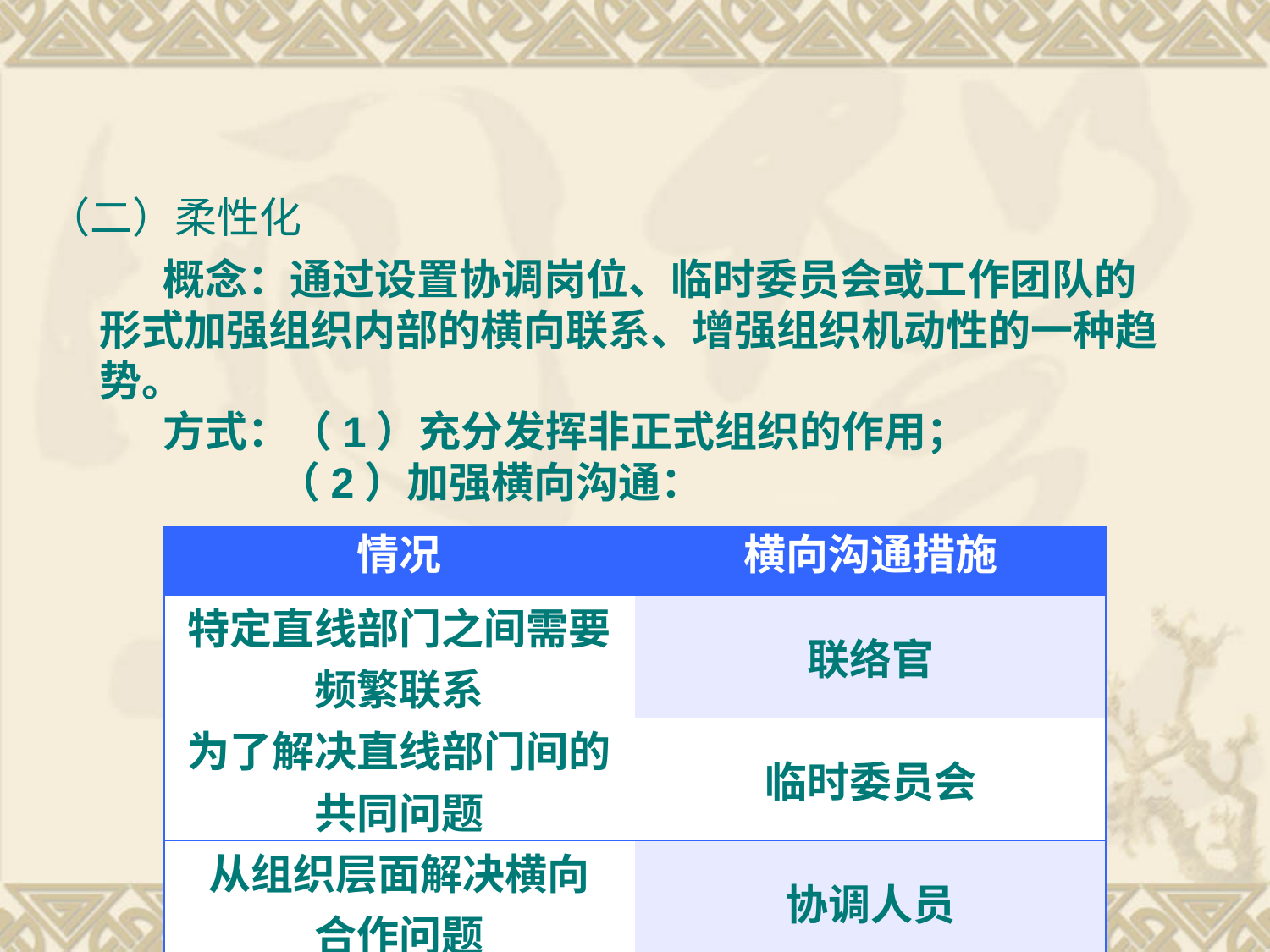

（二）柔性化
概念：通过设置协调岗位、临时委员会或工作团队的形式加强组织内部的横向联系、增强组织机动性的一种趋势。
方式：（1）充分发挥非正式组织的作用；
           （2）加强横向沟通：
| 情况 | 横向沟通措施 |
| --- | --- |
| 特定直线部门之间需要频繁联系 | 联络官 |
| 为了解决直线部门间的共同问题 | 临时委员会 |
| 从组织层面解决横向 合作问题 | 协调人员 |